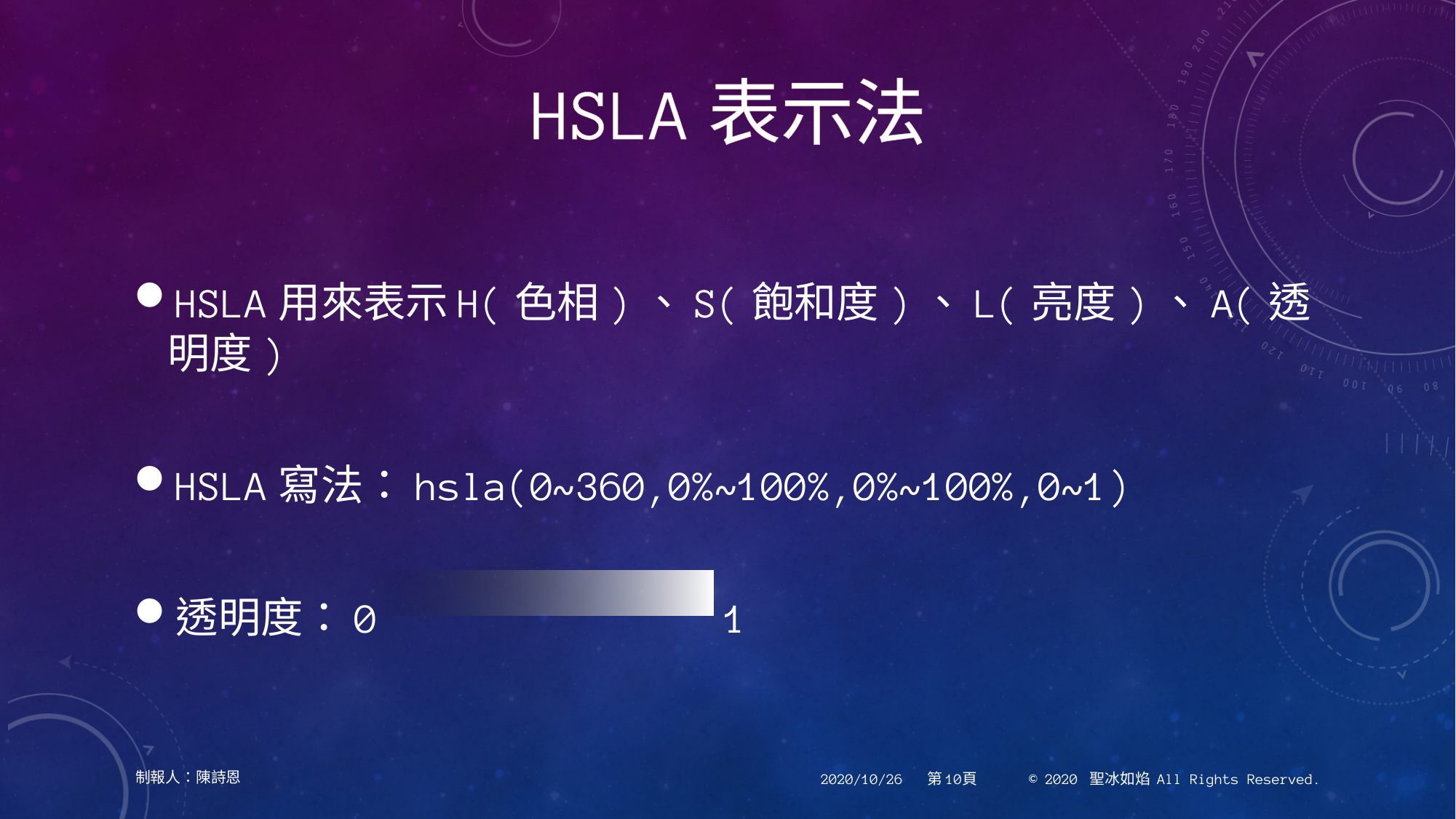

# HSLA表示法
HSLA用來表示H(色相)、S(飽和度)、L(亮度)、A(透明度)

HSLA寫法：hsla(0~360,0%~100%,0%~100%,0~1)

透明度：0               1

第10頁
制報人：陳詩恩
2020/10/26